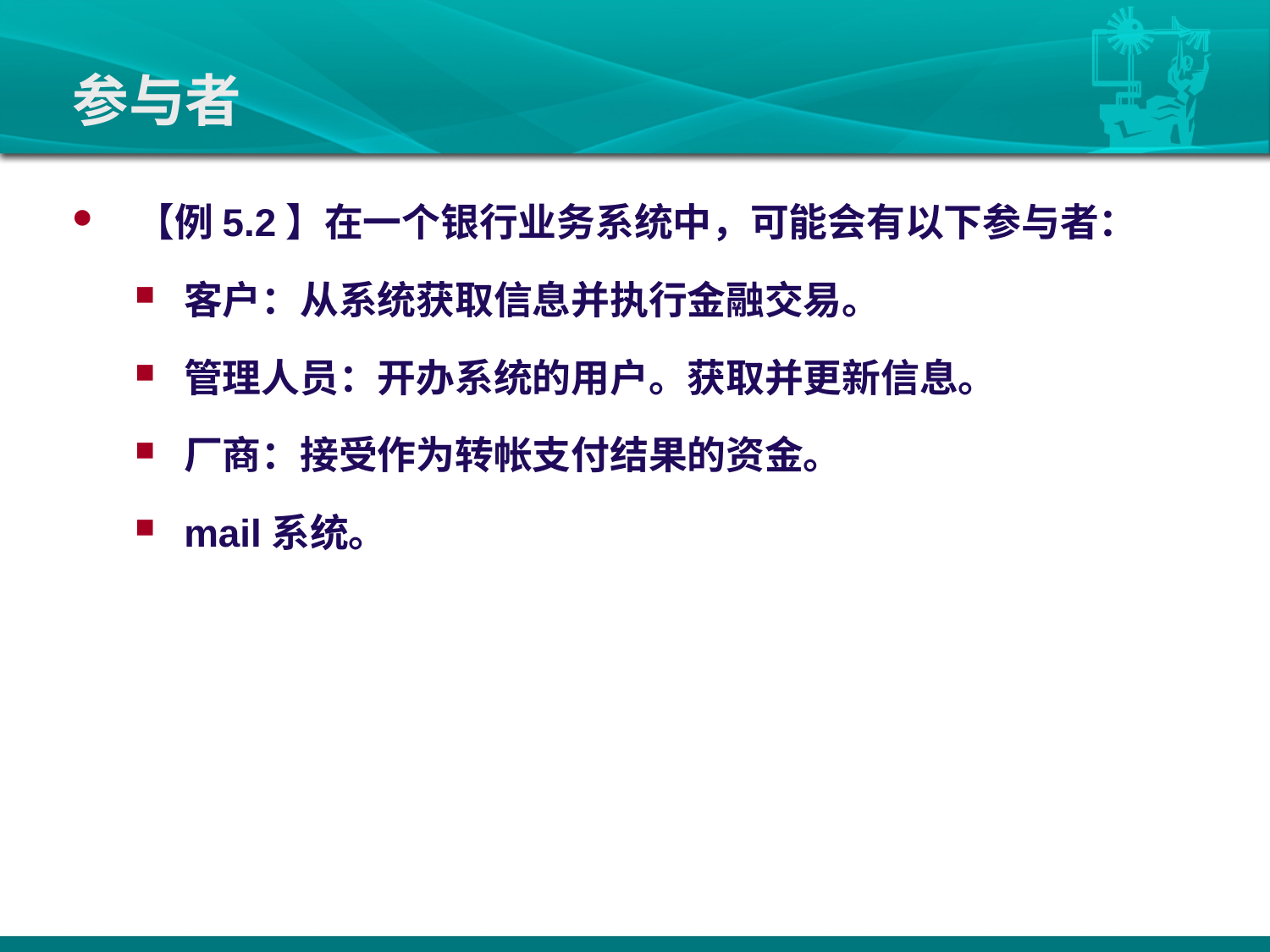

# 参与者
【例5.2】在一个银行业务系统中，可能会有以下参与者：
客户：从系统获取信息并执行金融交易。
管理人员：开办系统的用户。获取并更新信息。
厂商：接受作为转帐支付结果的资金。
mail系统。